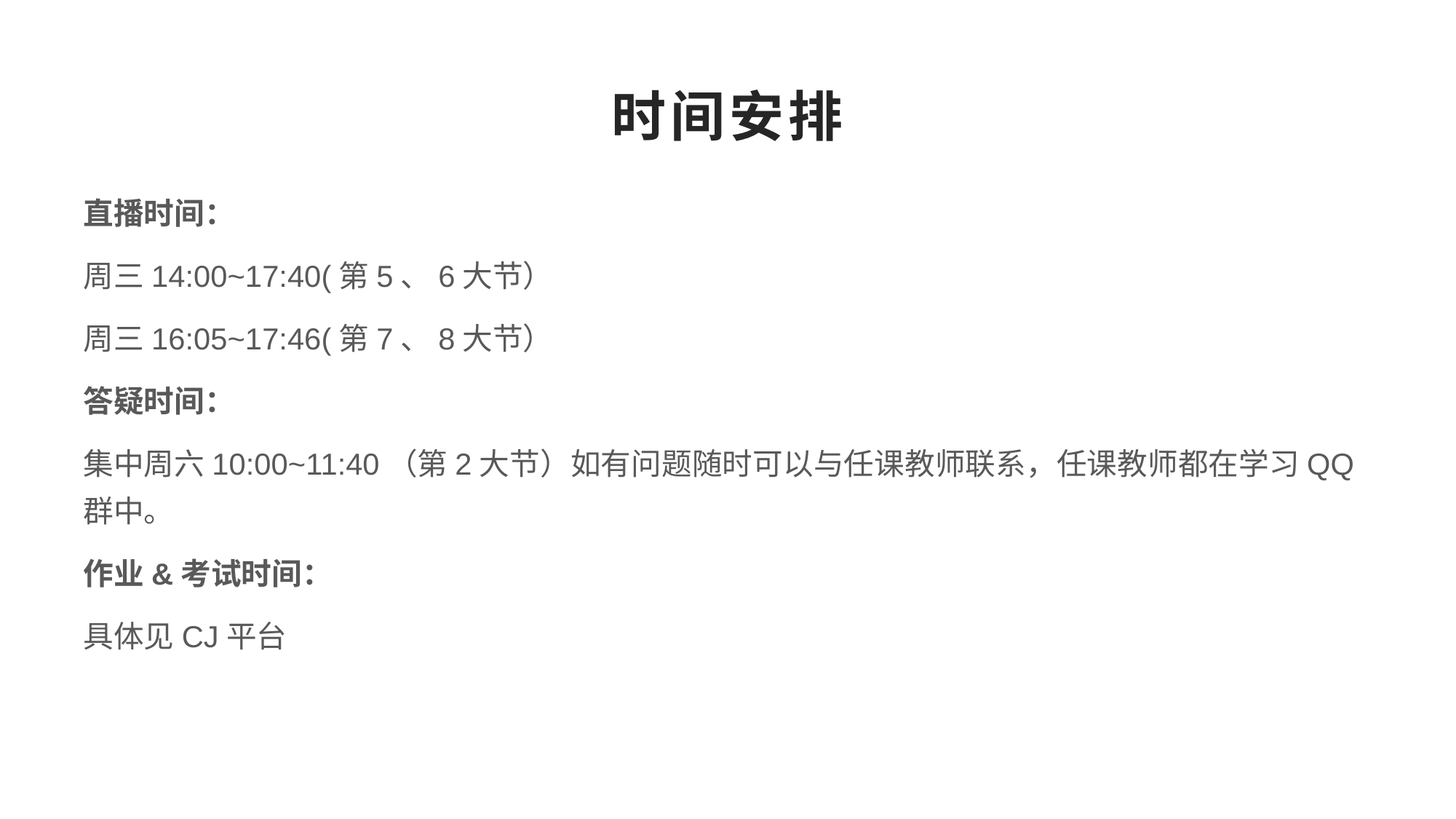

# 时间安排
直播时间：
周三14:00~17:40(第5、6大节）
周三16:05~17:46(第7、8大节）
答疑时间：
集中周六10:00~11:40（第2大节）如有问题随时可以与任课教师联系，任课教师都在学习QQ群中。
作业&考试时间：
具体见CJ平台